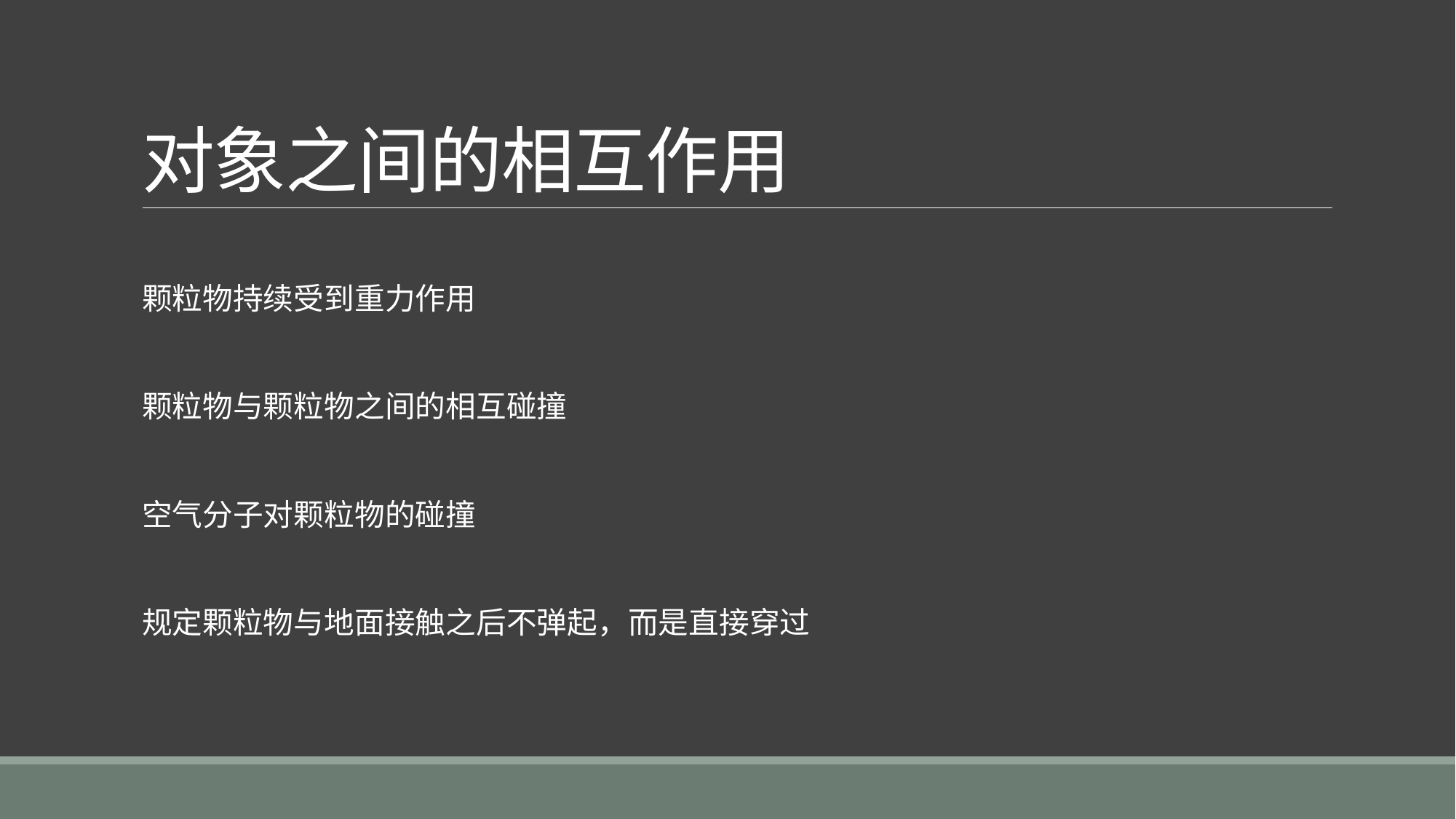

# 对象之间的相互作用

颗粒物持续受到重力作用

颗粒物与颗粒物之间的相互碰撞

空气分子对颗粒物的碰撞

规定颗粒物与地面接触之后不弹起，而是直接穿过